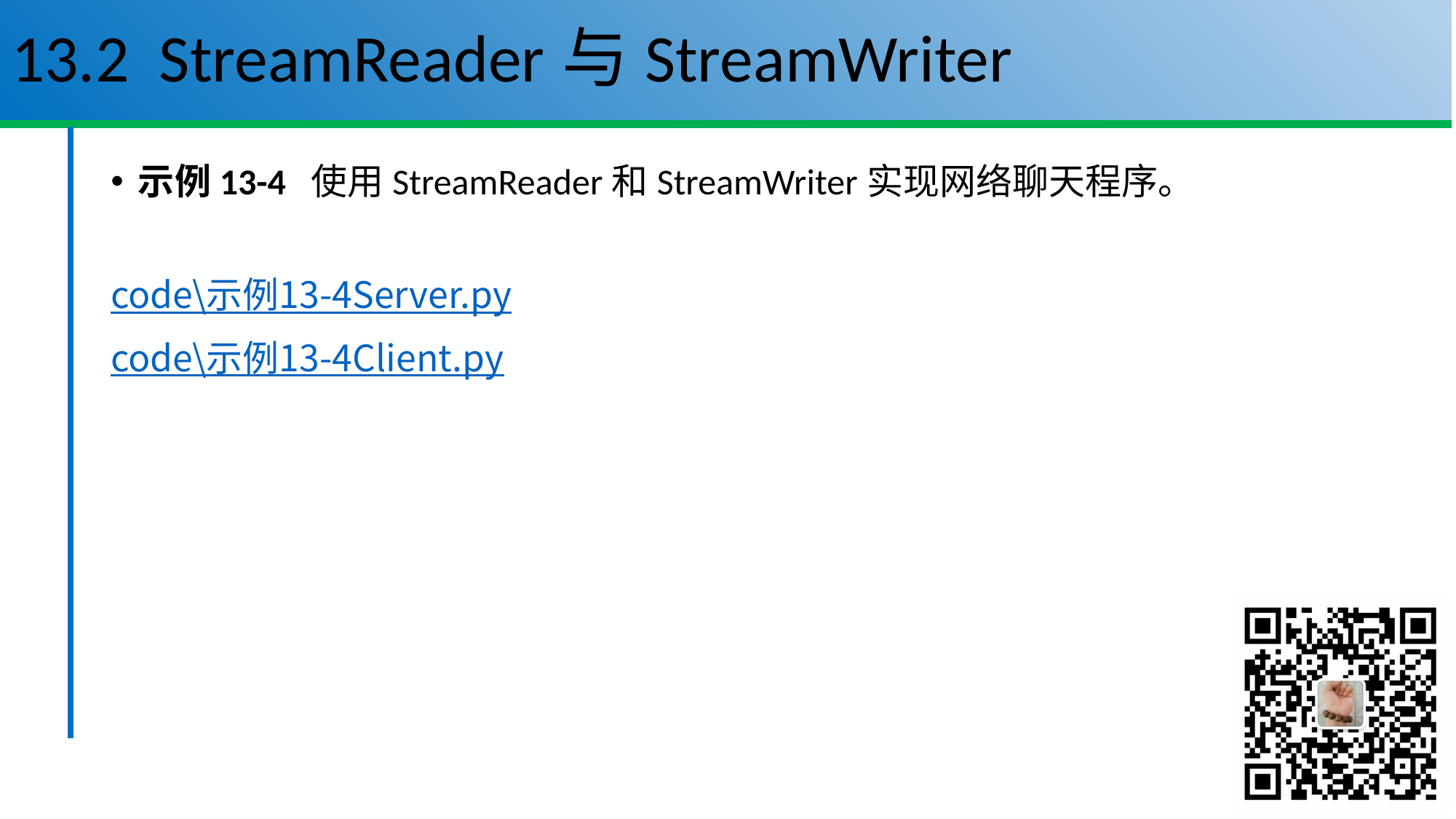

# 13.2  StreamReader与StreamWriter
示例13-4  使用StreamReader和StreamWriter实现网络聊天程序。

code\示例13-4Server.py
code\示例13-4Client.py
8